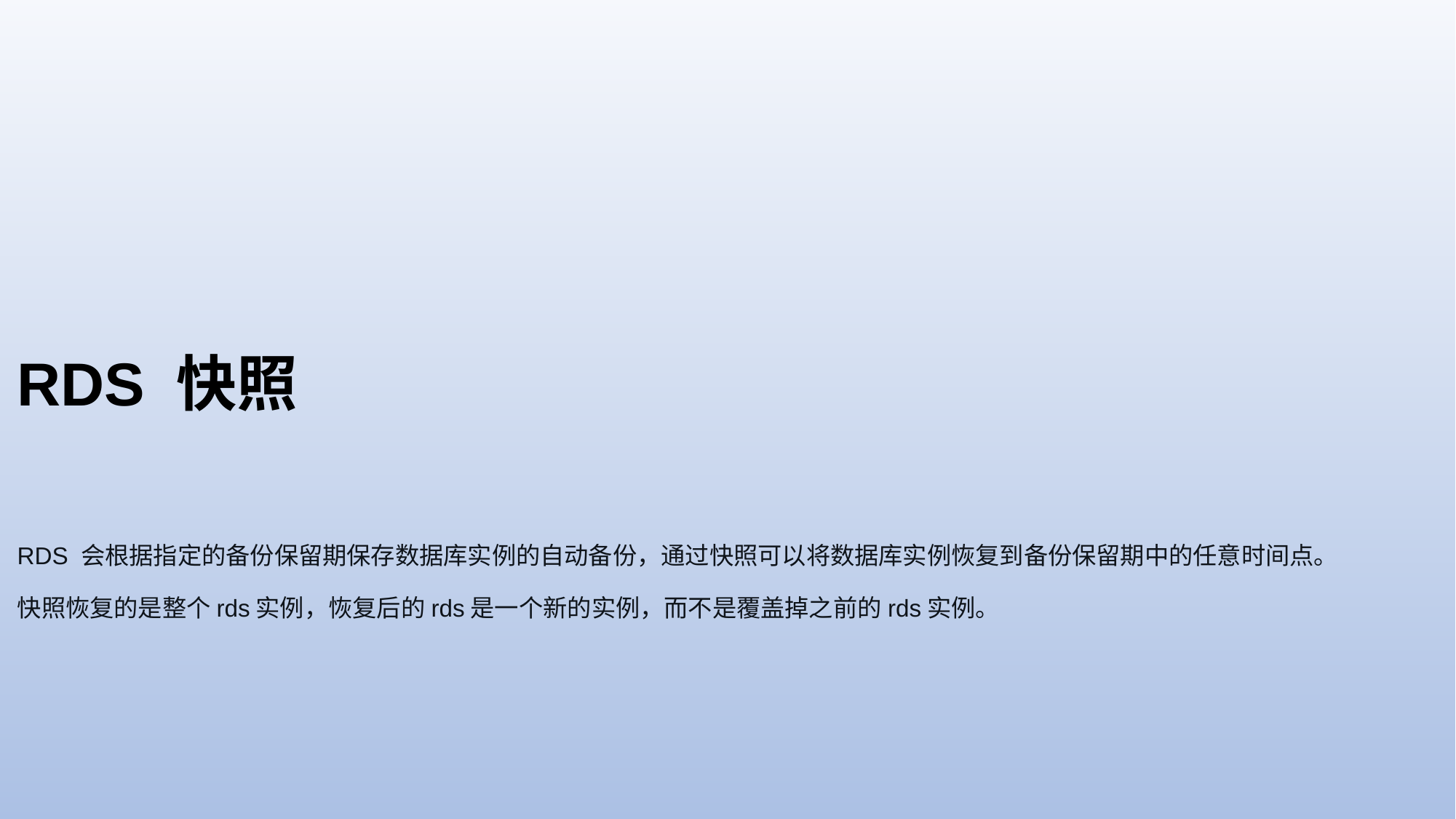

# RDS 快照 RDS 会根据指定的备份保留期保存数据库实例的自动备份，通过快照可以将数据库实例恢复到备份保留期中的任意时间点。 快照恢复的是整个rds实例，恢复后的rds是一个新的实例，而不是覆盖掉之前的rds实例。